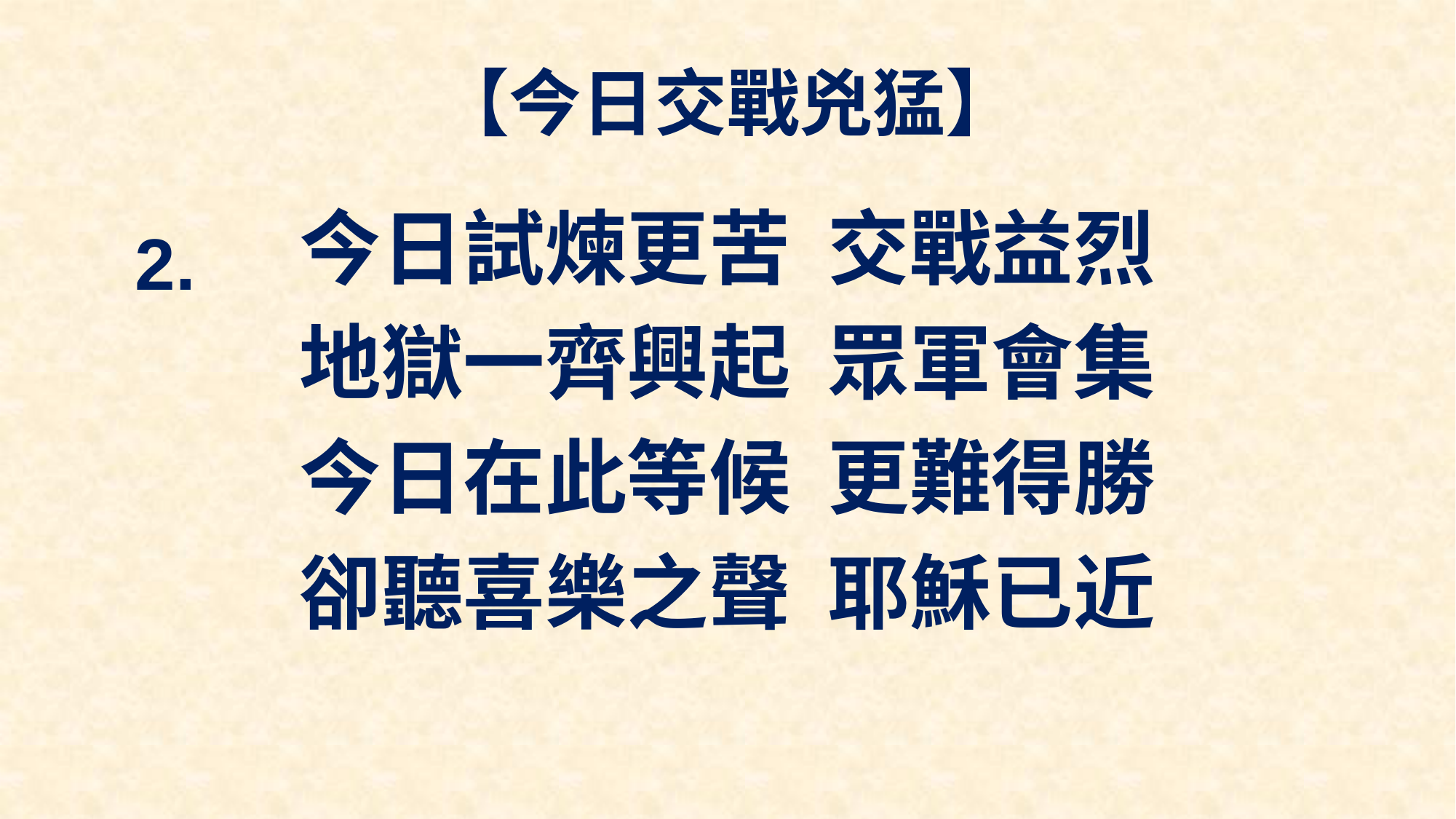

# 【今日交戰兇猛】
今日試煉更苦  交戰益烈
地獄一齊興起  眾軍會集
今日在此等候  更難得勝
卻聽喜樂之聲  耶穌已近
2.